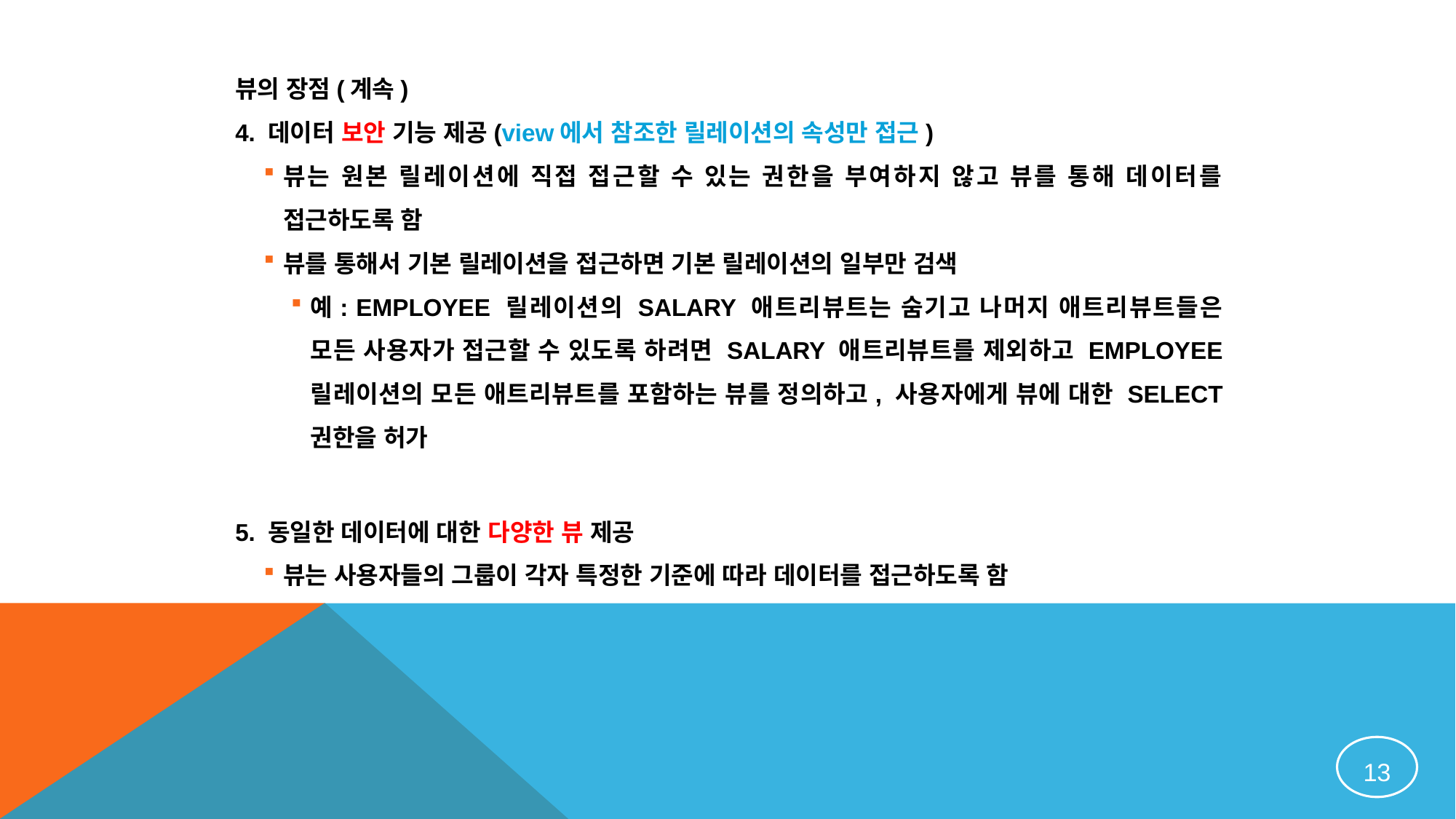

뷰의 장점(계속)
4. 데이터 보안 기능 제공(view에서 참조한 릴레이션의 속성만 접근)
뷰는 원본 릴레이션에 직접 접근할 수 있는 권한을 부여하지 않고 뷰를 통해 데이터를 접근하도록 함
뷰를 통해서 기본 릴레이션을 접근하면 기본 릴레이션의 일부만 검색
예: EMPLOYEE 릴레이션의 SALARY 애트리뷰트는 숨기고 나머지 애트리뷰트들은 모든 사용자가 접근할 수 있도록 하려면 SALARY 애트리뷰트를 제외하고 EMPLOYEE 릴레이션의 모든 애트리뷰트를 포함하는 뷰를 정의하고, 사용자에게 뷰에 대한 SELECT 권한을 허가

5. 동일한 데이터에 대한 다양한 뷰 제공
뷰는 사용자들의 그룹이 각자 특정한 기준에 따라 데이터를 접근하도록 함

13